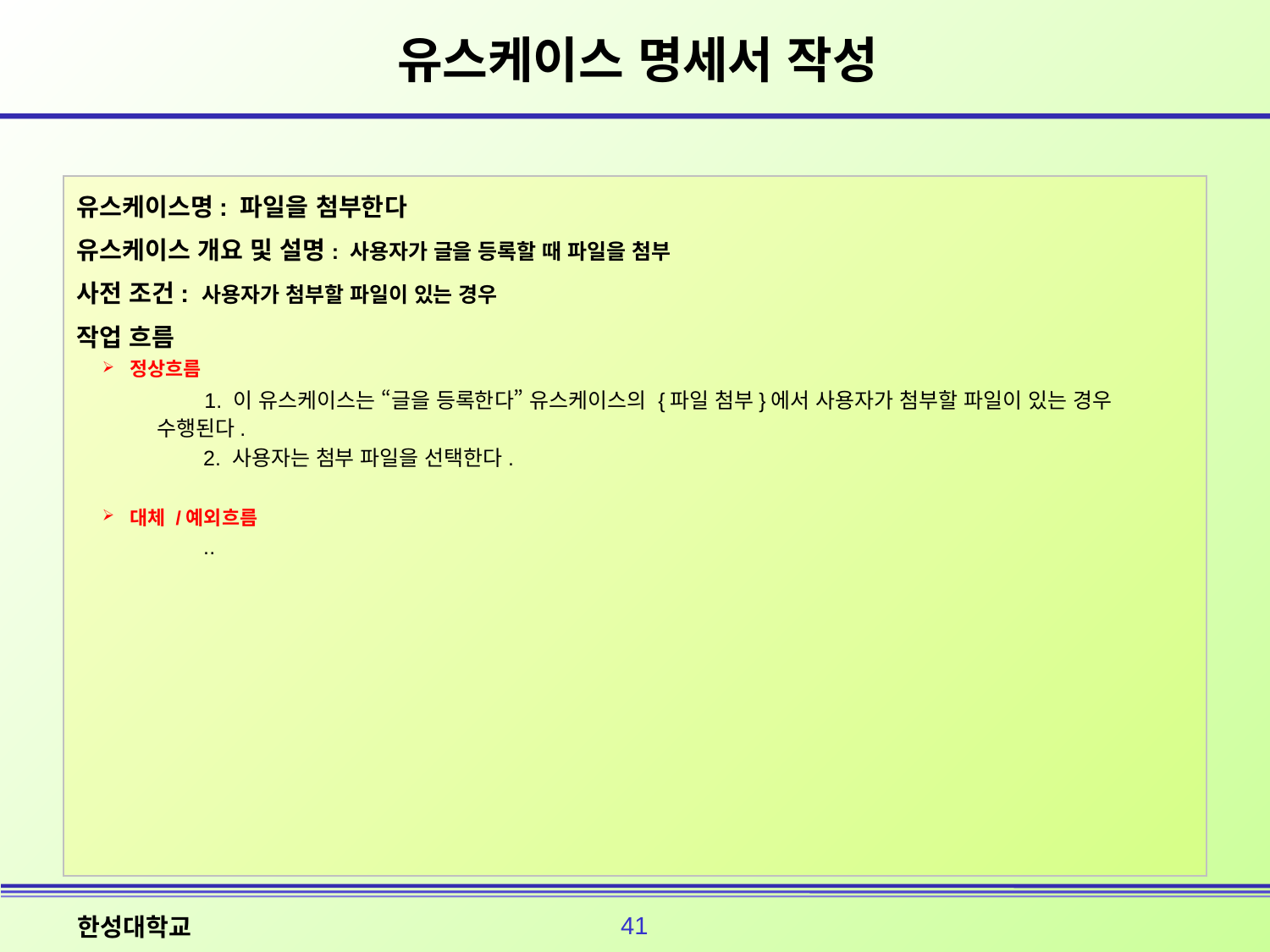

# 유스케이스 명세서 작성
유스케이스명: 파일을 첨부한다
유스케이스 개요 및 설명: 사용자가 글을 등록할 때 파일을 첨부
사전 조건: 사용자가 첨부할 파일이 있는 경우
작업 흐름
정상흐름
        1. 이 유스케이스는 “글을 등록한다” 유스케이스의 {파일 첨부}에서 사용자가 첨부할 파일이 있는 경우 수행된다.
2. 사용자는 첨부 파일을 선택한다.

대체 /예외흐름
..